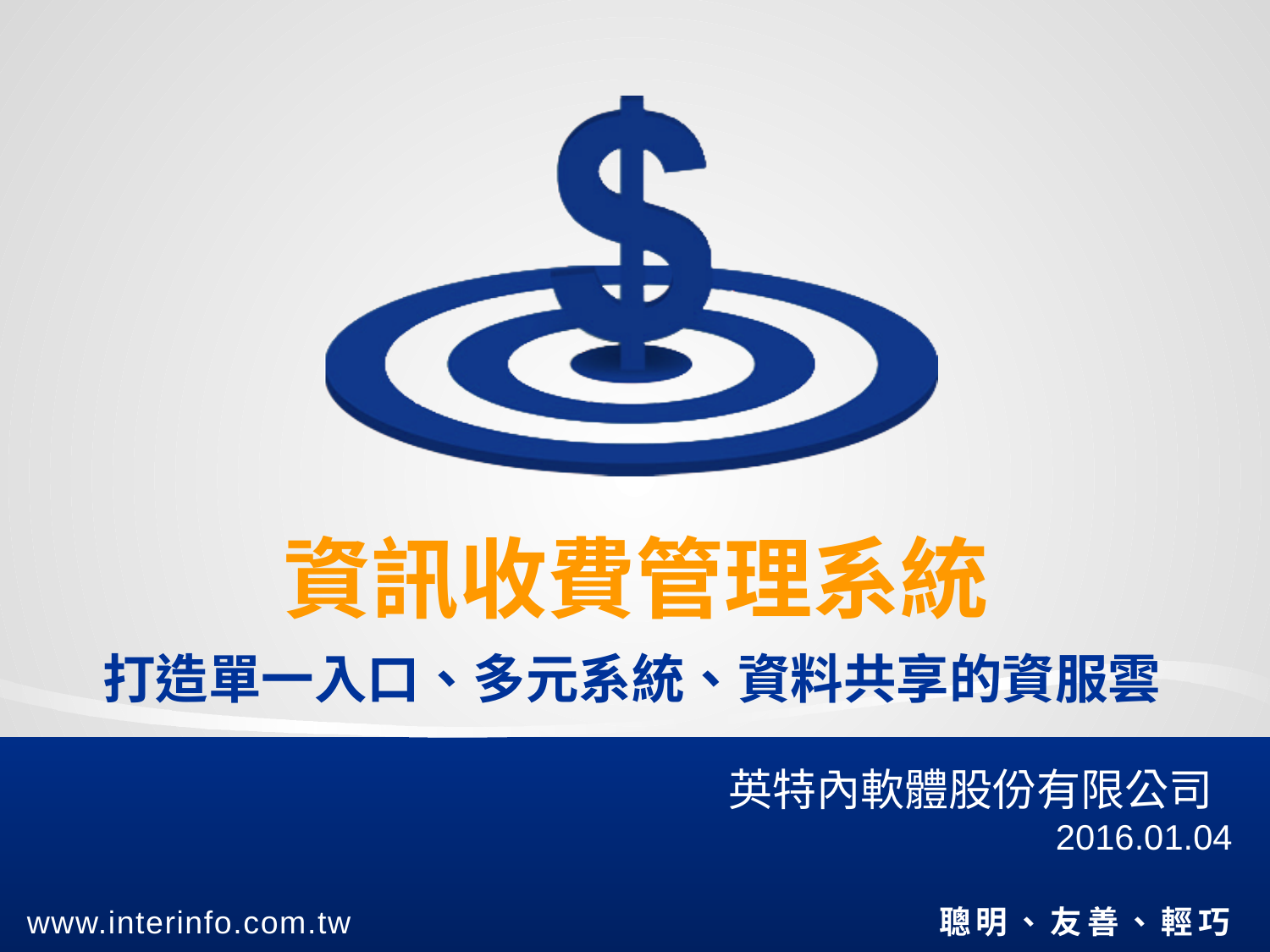

資訊收費管理系統
打造單一入口、多元系統、資料共享的資服雲

英特內軟體股份有限公司
2016.01.04